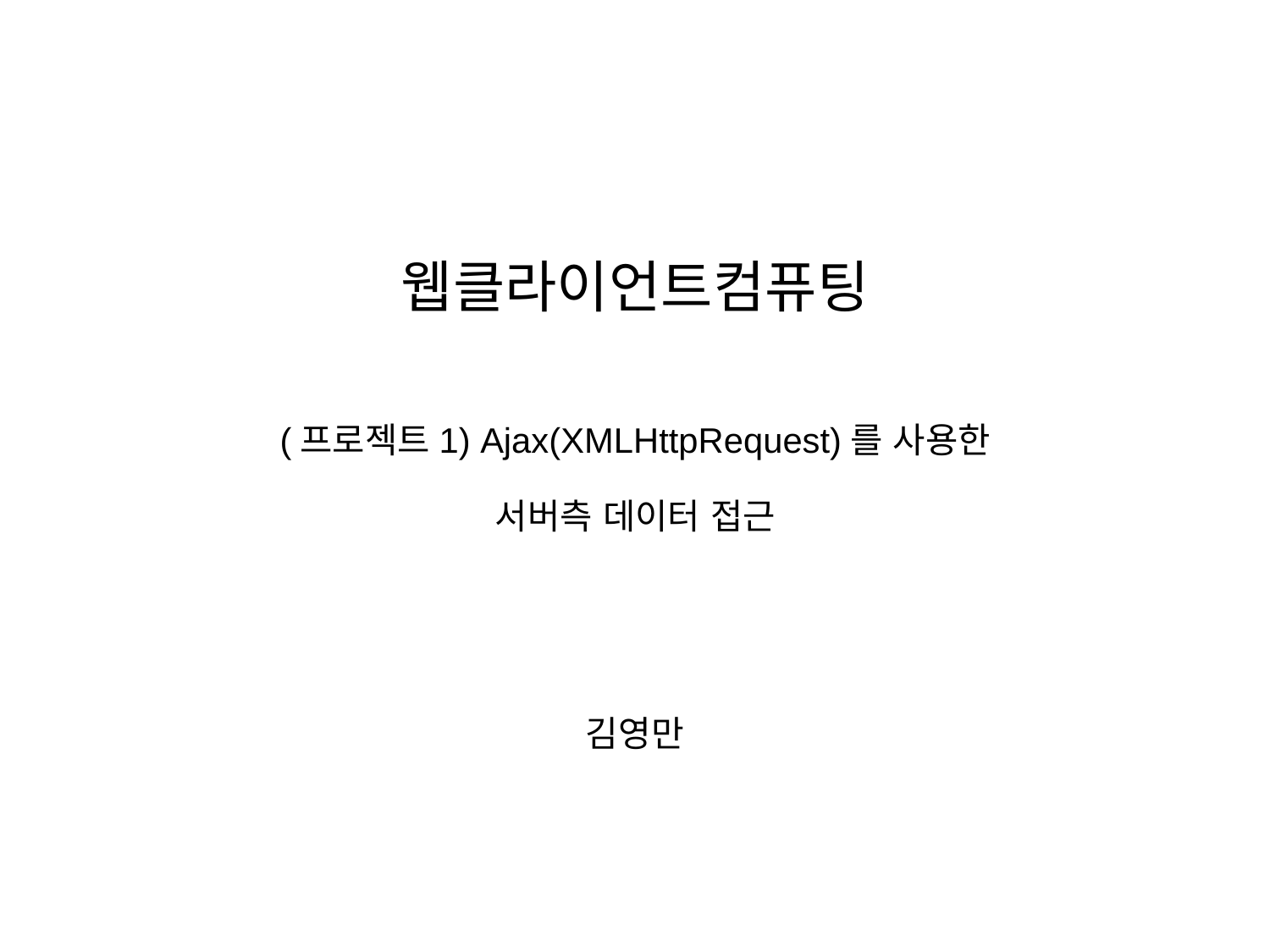

웹클라이언트컴퓨팅
(프로젝트1) Ajax(XMLHttpRequest)를 사용한

서버측 데이터 접근

김영만